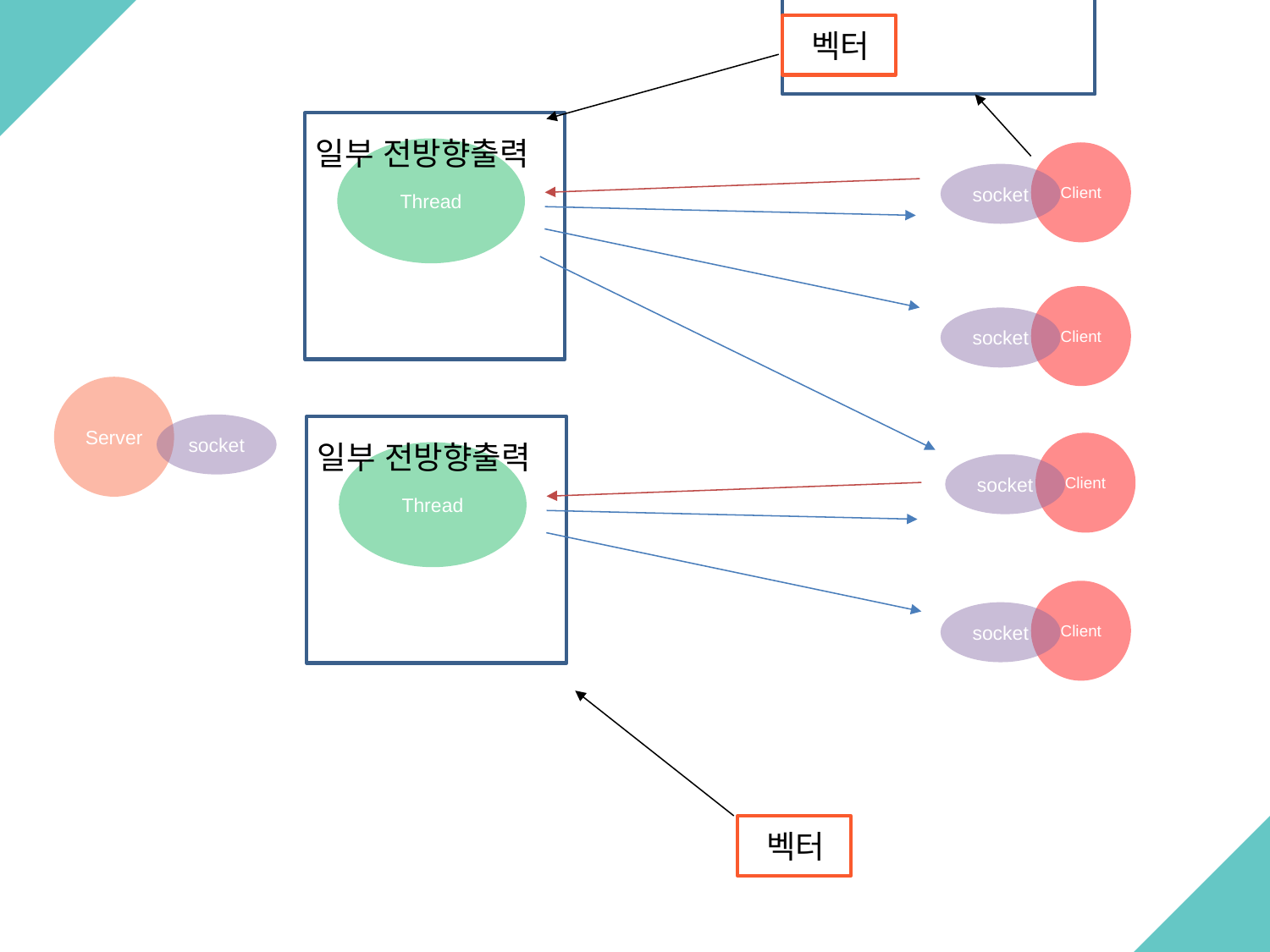

Status창에서 채팅 누를 시 대화상대를 고르게

벡터

일부 전방향출력
Thread
Client
socket
Client
socket
Server
socket

일부 전방향출력
Client
Thread
socket
Client
socket

벡터